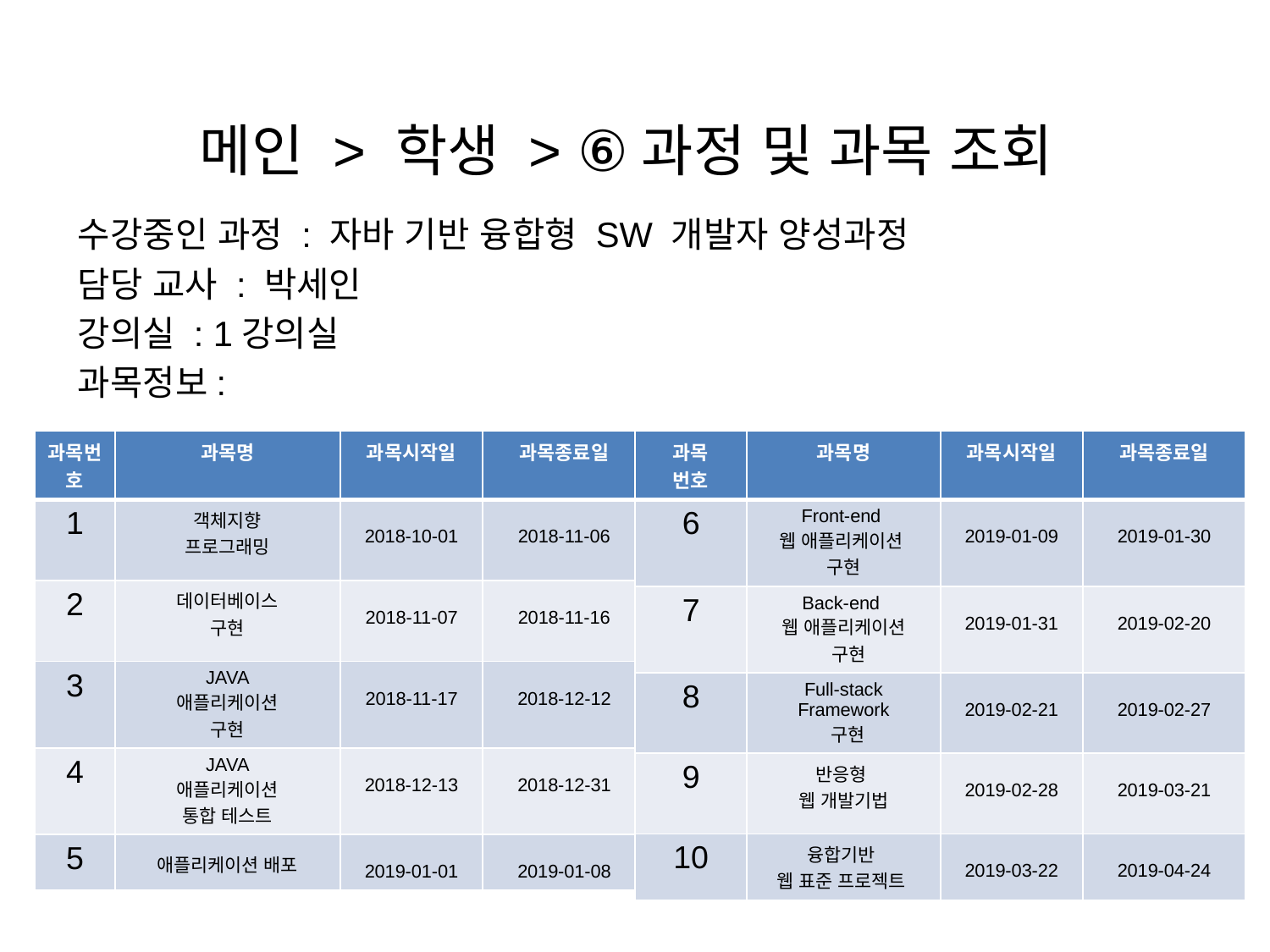

# 메인 > 학생 > ⑥과정 및 과목 조회
수강중인 과정 : 자바 기반 융합형 SW 개발자 양성과정
담당 교사 : 박세인
강의실 : 1강의실
과목정보:
| 과목번호 | 과목명 | 과목시작일 | 과목종료일 |
| --- | --- | --- | --- |
| 1 | 객체지향 프로그래밍 | 2018-10-01 | 2018-11-06 |
| 2 | 데이터베이스 구현 | 2018-11-07 | 2018-11-16 |
| 3 | JAVA 애플리케이션 구현 | 2018-11-17 | 2018-12-12 |
| 4 | JAVA 애플리케이션 통합 테스트 | 2018-12-13 | 2018-12-31 |
| 5 | 애플리케이션 배포 | 2019-01-01 | 2019-01-08 |
| 과목 번호 | 과목명 | 과목시작일 | 과목종료일 |
| --- | --- | --- | --- |
| 6 | Front-end 웹 애플리케이션 구현 | 2019-01-09 | 2019-01-30 |
| 7 | Back-end 웹 애플리케이션 구현 | 2019-01-31 | 2019-02-20 |
| 8 | Full-stack Framework 구현 | 2019-02-21 | 2019-02-27 |
| 9 | 반응형 웹 개발기법 | 2019-02-28 | 2019-03-21 |
| 10 | 융합기반 웹 표준 프로젝트 | 2019-03-22 | 2019-04-24 |